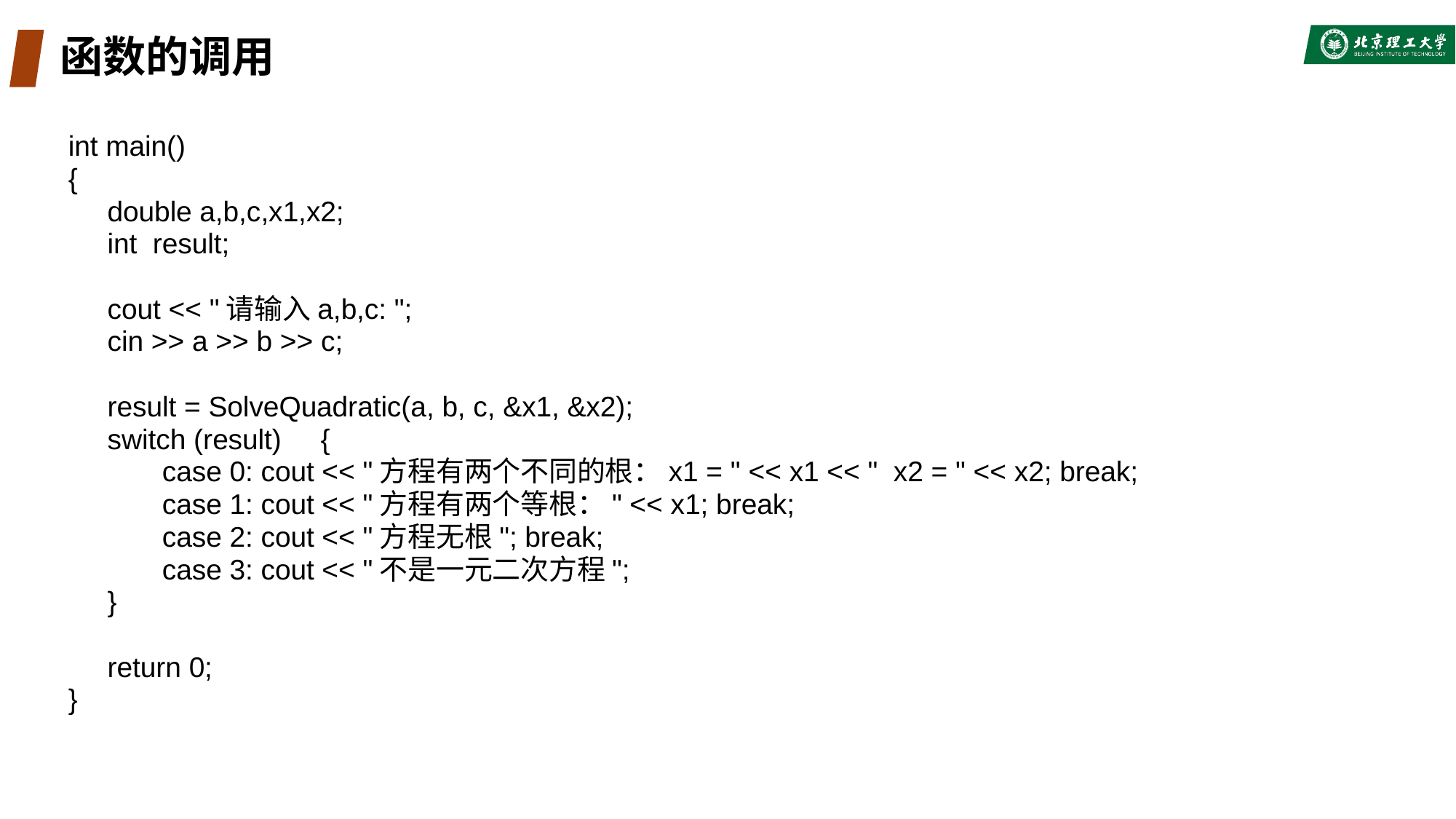

# 函数的调用
int main()
{
     double a,b,c,x1,x2;
     int  result;

     cout << "请输入a,b,c: ";
     cin >> a >> b >> c;

     result = SolveQuadratic(a, b, c, &x1, &x2);
     switch (result)     {
            case 0: cout << "方程有两个不同的根：x1 = " << x1 << "  x2 = " << x2; break;
            case 1: cout << "方程有两个等根：" << x1; break;
            case 2: cout << "方程无根"; break;
            case 3: cout << "不是一元二次方程";
     }

     return 0;
}